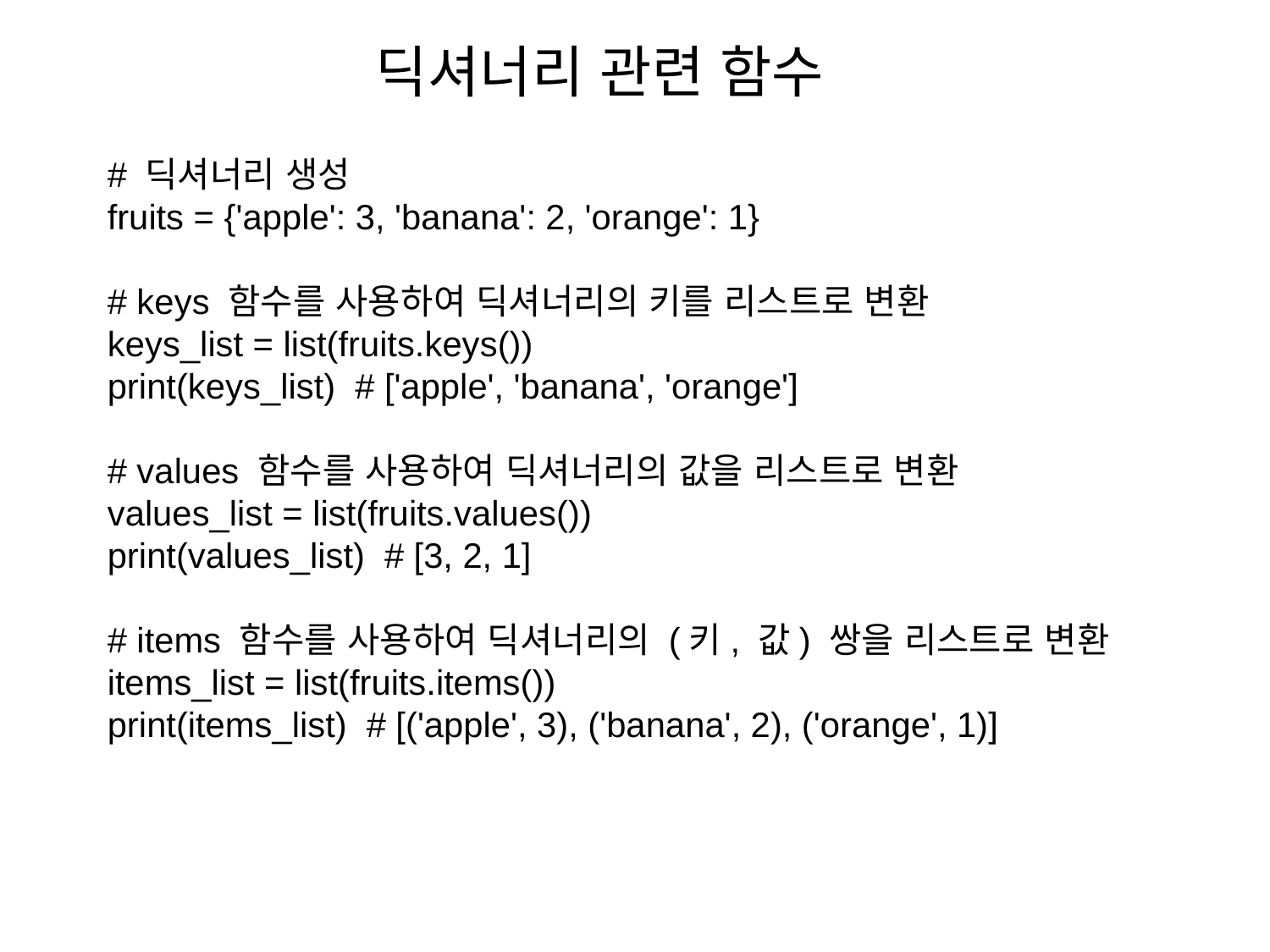

# 딕셔너리 관련 함수
# 딕셔너리 생성
fruits = {'apple': 3, 'banana': 2, 'orange': 1}

# keys 함수를 사용하여 딕셔너리의 키를 리스트로 변환
keys_list = list(fruits.keys())
print(keys_list)  # ['apple', 'banana', 'orange']

# values 함수를 사용하여 딕셔너리의 값을 리스트로 변환
values_list = list(fruits.values())
print(values_list)  # [3, 2, 1]

# items 함수를 사용하여 딕셔너리의 (키, 값) 쌍을 리스트로 변환
items_list = list(fruits.items())
print(items_list)  # [('apple', 3), ('banana', 2), ('orange', 1)]